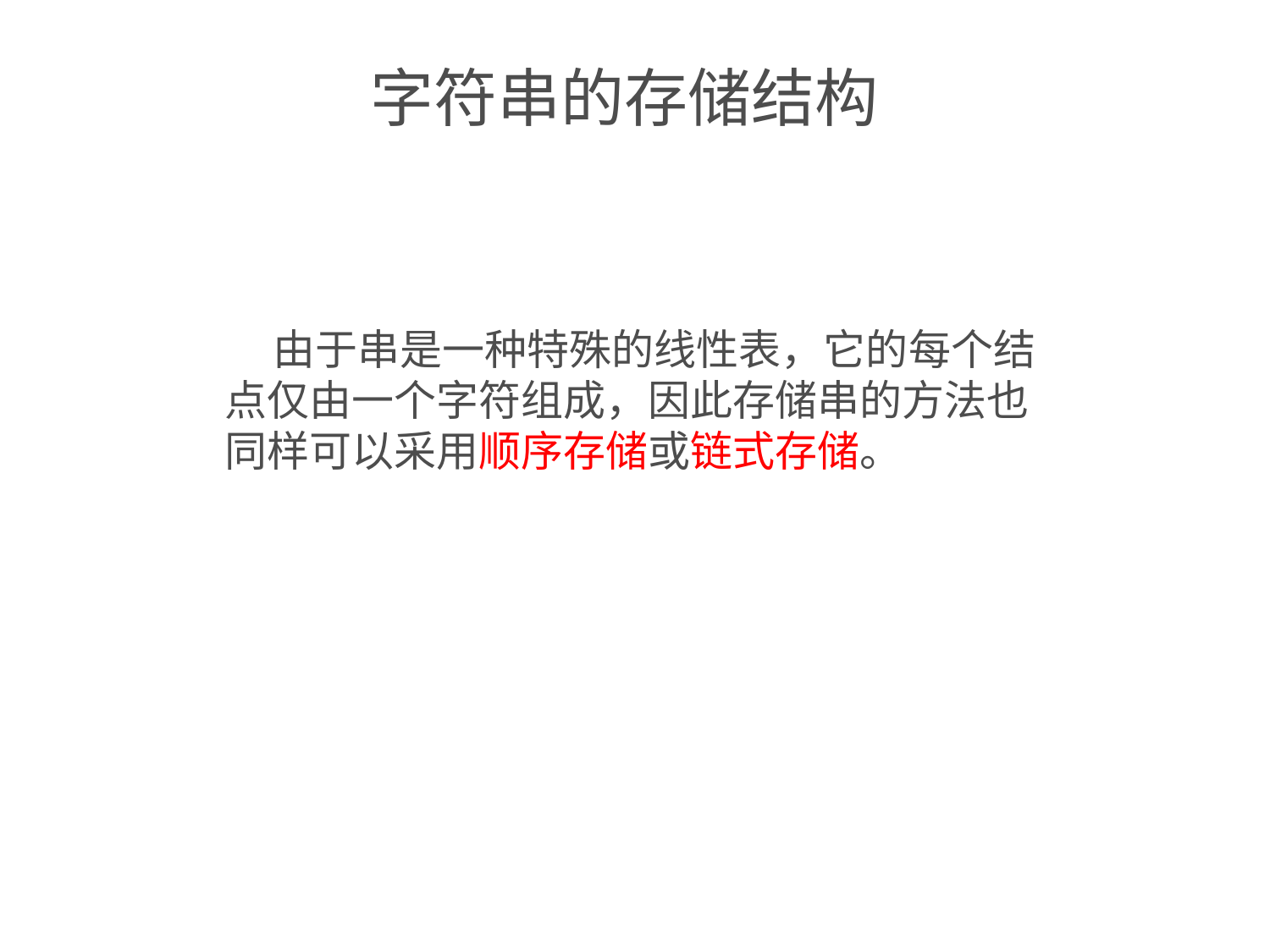

# 字符串的存储结构
    由于串是一种特殊的线性表，它的每个结点仅由一个字符组成，因此存储串的方法也同样可以采用顺序存储或链式存储。
65